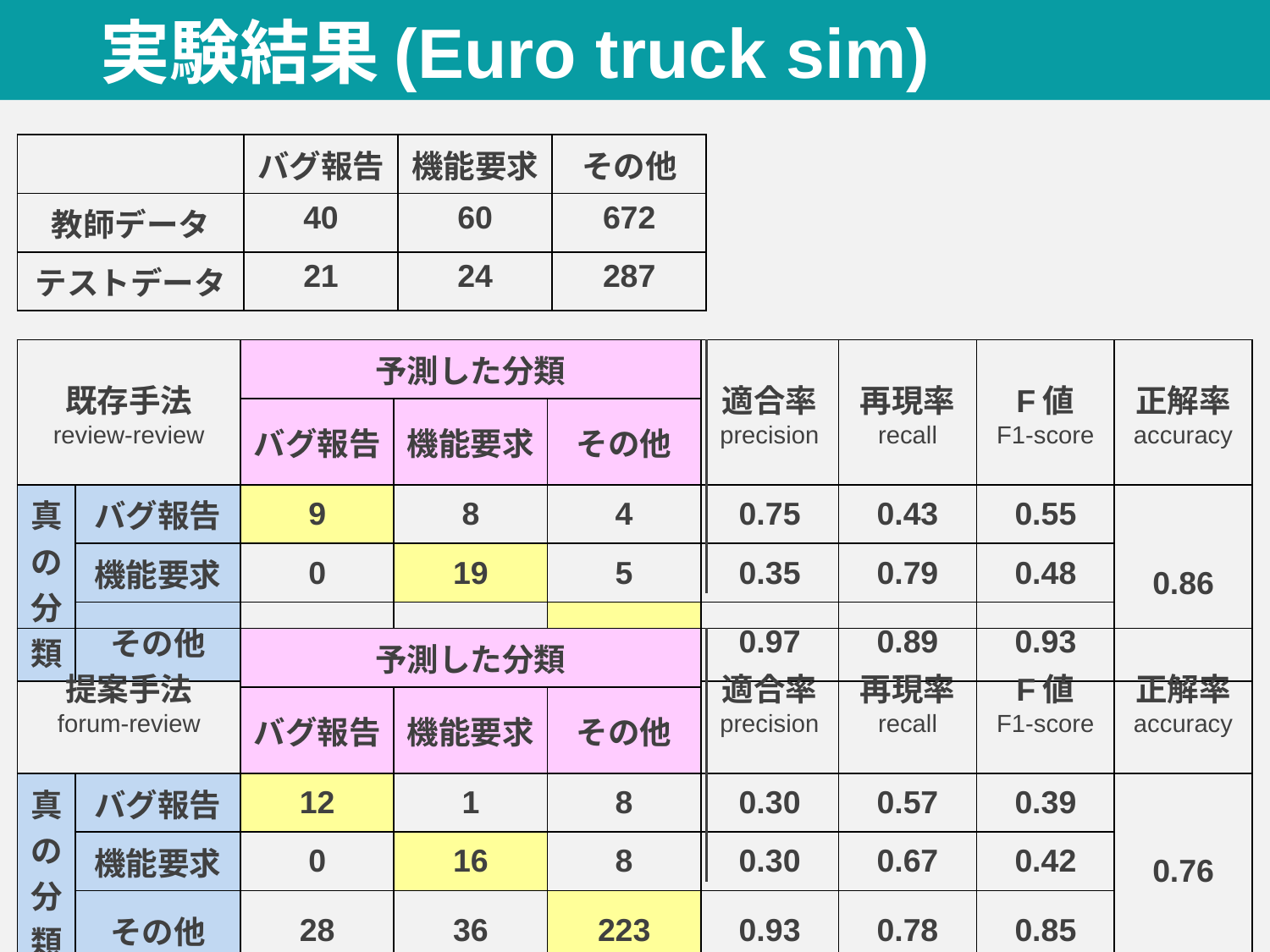

# 実験結果(Euro truck sim)
|  | バグ報告 | 機能要求 | その他 |
| --- | --- | --- | --- |
| 教師データ | 40 | 60 | 672 |
| テストデータ | 21 | 24 | 287 |
| 既存手法 review-review |  | 予測した分類 |  |  | 適合率 precision | 再現率 recall | F値 F1-score | 正解率 accuracy |
| --- | --- | --- | --- | --- | --- | --- | --- | --- |
|  |  | バグ報告 | 機能要求 | その他 |  |  |  |  |
| 真の分類 | バグ報告 | 9 | 8 | 4 | 0.75 | 0.43 | 0.55 | 0.86 |
|  | 機能要求 | 0 | 19 | 5 | 0.35 | 0.79 | 0.48 |  |
|  | その他 | 3 | 28 | 256 | 0.97 | 0.89 | 0.93 |  |
| 提案手法 forum-review |  | 予測した分類 |  |  | 適合率 precision | 再現率 recall | F値 F1-score | 正解率 accuracy |
| --- | --- | --- | --- | --- | --- | --- | --- | --- |
|  |  | バグ報告 | 機能要求 | その他 |  |  |  |  |
| 真の分類 | バグ報告 | 12 | 1 | 8 | 0.30 | 0.57 | 0.39 | 0.76 |
|  | 機能要求 | 0 | 16 | 8 | 0.30 | 0.67 | 0.42 |  |
|  | その他 | 28 | 36 | 223 | 0.93 | 0.78 | 0.85 |  |